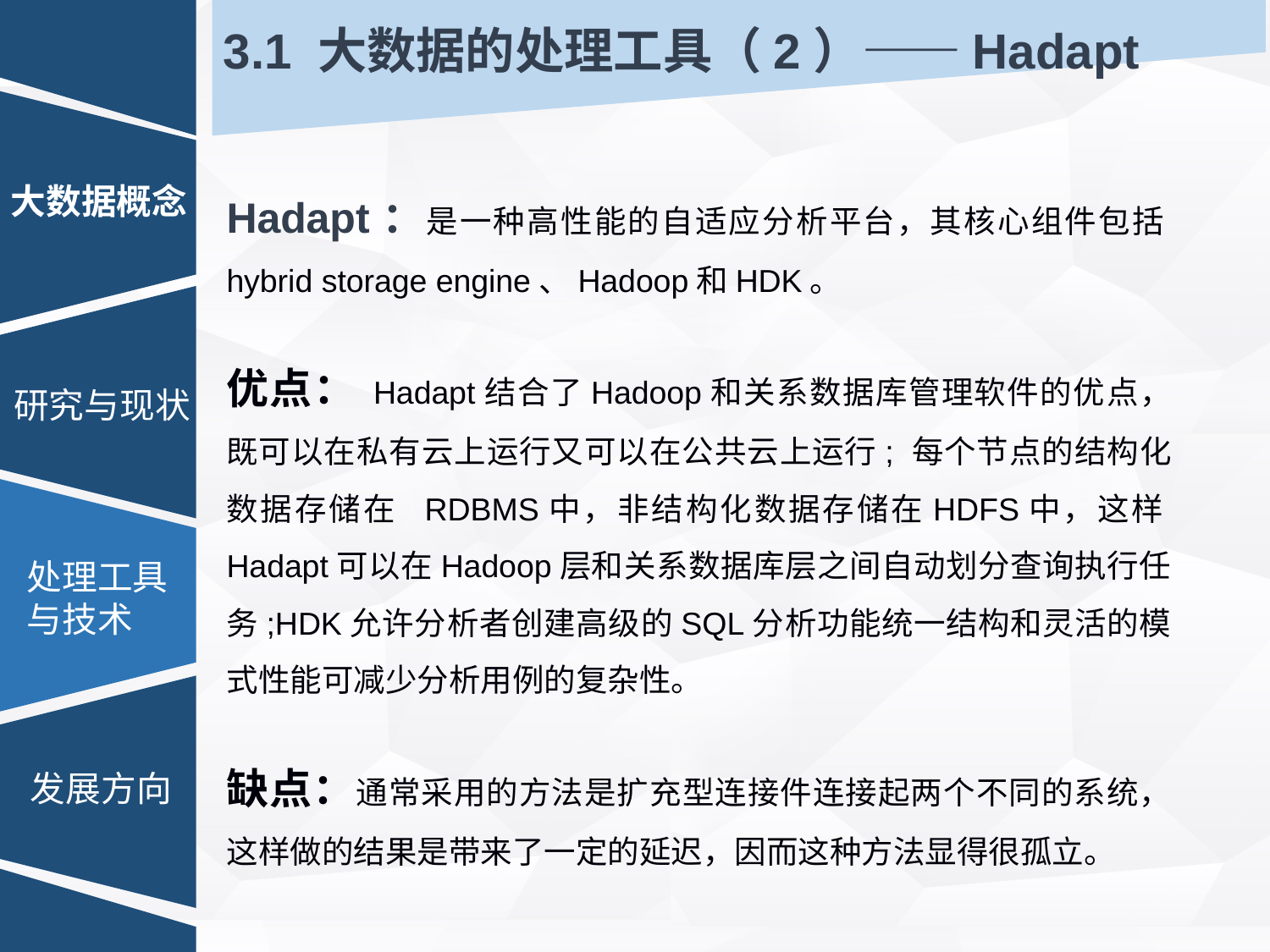

3.1 大数据的处理工具（2）——Hadapt

Hadapt：是一种高性能的自适应分析平台，其核心组件包括hybrid storage engine、Hadoop和HDK。

优点： Hadapt结合了Hadoop和关系数据库管理软件的优点，既可以在私有云上运行又可以在公共云上运行; 每个节点的结构化数据存储在  RDBMS中，非结构化数据存储在HDFS中，这样Hadapt可以在Hadoop层和关系数据库层之间自动划分查询执行任务;HDK允许分析者创建高级的SQL分析功能统一结构和灵活的模式性能可减少分析用例的复杂性。

缺点：通常采用的方法是扩充型连接件连接起两个不同的系统，这样做的结果是带来了一定的延迟，因而这种方法显得很孤立。
大数据概念

研究与现状

处理工具
与技术

发展方向